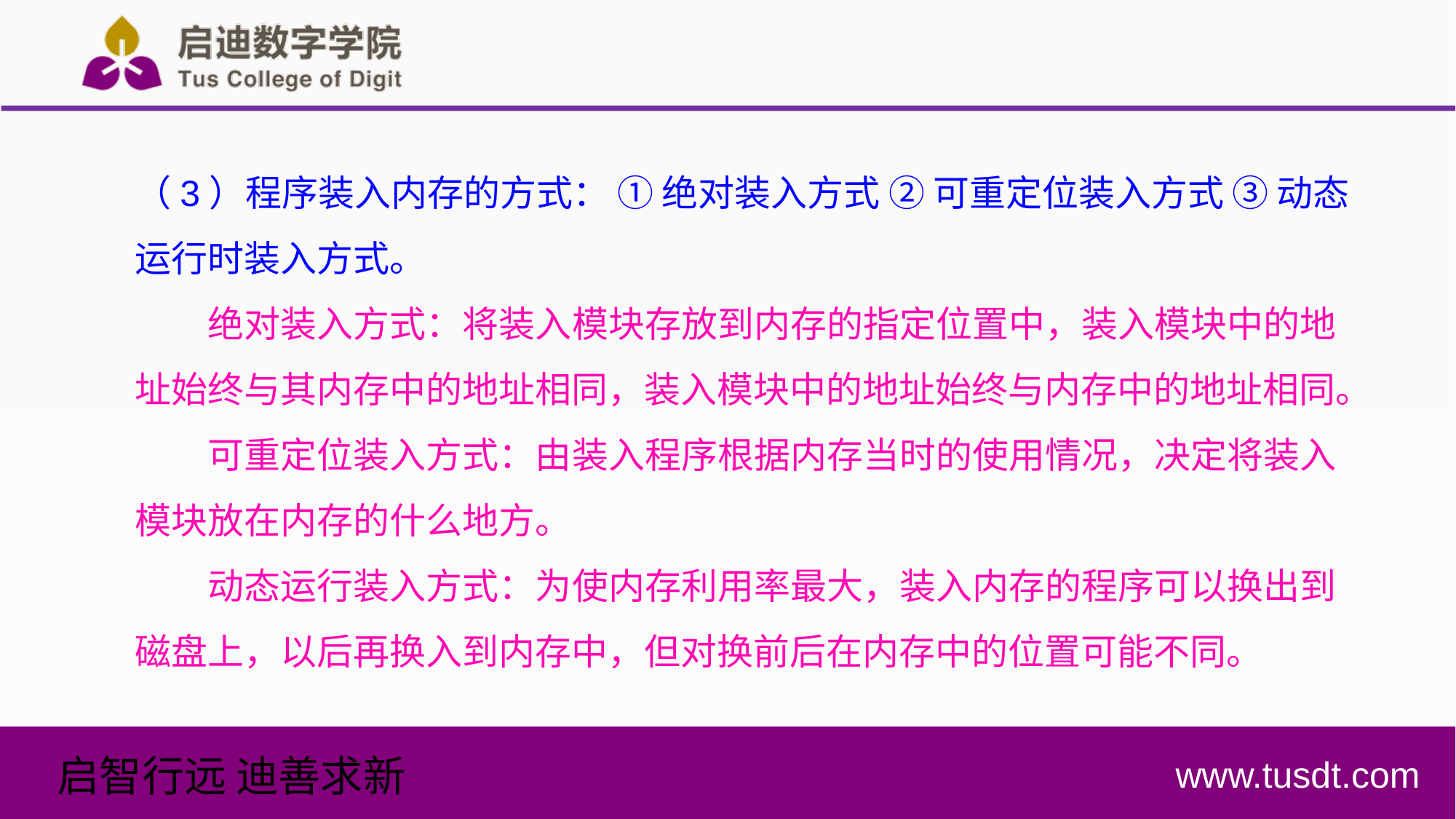

（3）程序装入内存的方式： ① 绝对装入方式 ② 可重定位装入方式 ③ 动态运行时装入方式。
绝对装入方式：将装入模块存放到内存的指定位置中，装入模块中的地址始终与其内存中的地址相同，装入模块中的地址始终与内存中的地址相同。
可重定位装入方式：由装入程序根据内存当时的使用情况，决定将装入模块放在内存的什么地方。
动态运行装入方式：为使内存利用率最大，装入内存的程序可以换出到磁盘上，以后再换入到内存中，但对换前后在内存中的位置可能不同。